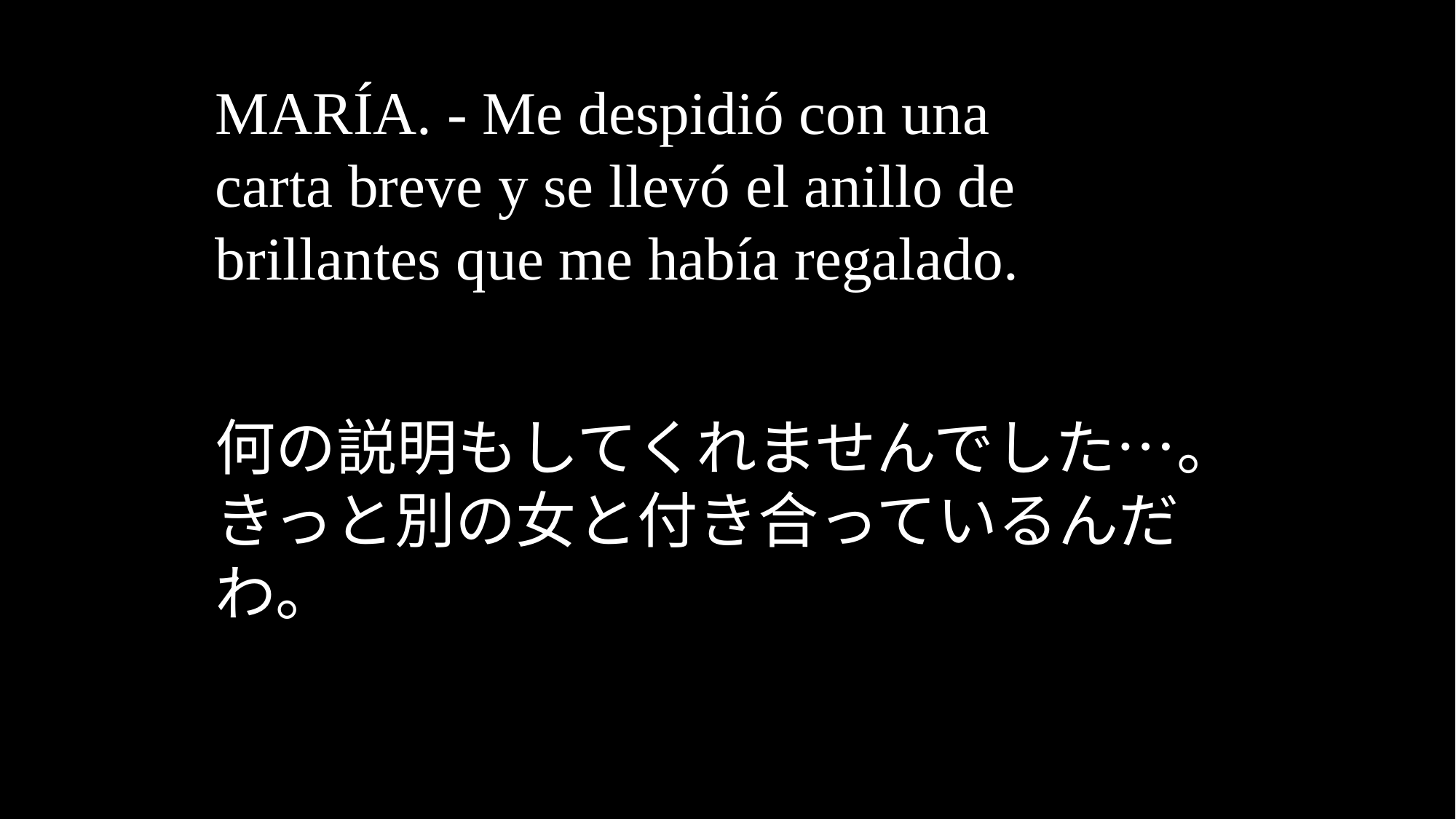

MARÍA. - Me despidió con una carta breve y se llevó el anillo de brillantes que me había regalado.

何の説明もしてくれませんでした…。きっと別の女と付き合っているんだわ。